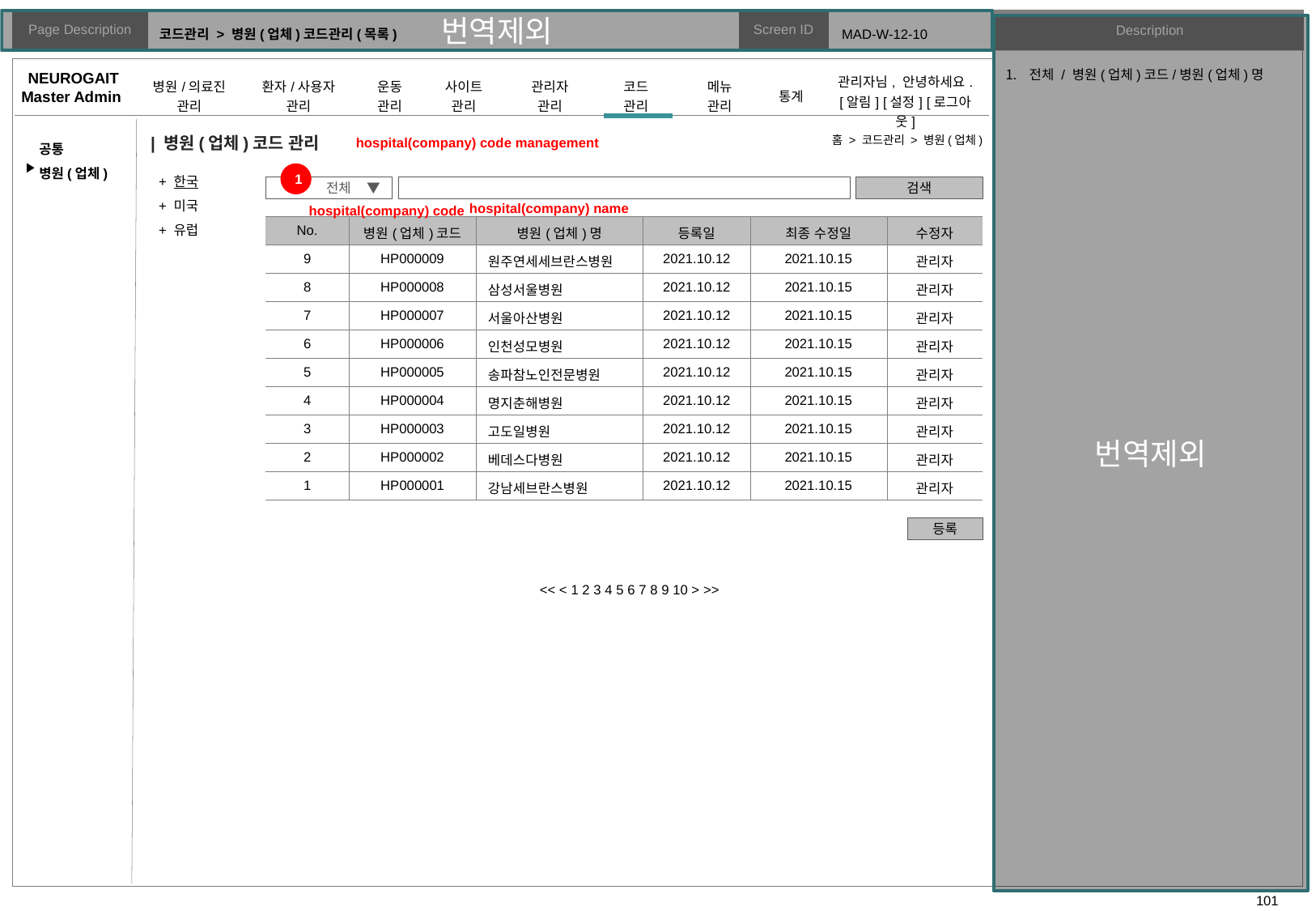

# 코드관리 > 병원(업체)코드관리(목록)
MAD-W-12-10
전체 / 병원(업체)코드/병원(업체)명
| 병원(업체)코드 관리
홈 > 코드관리 > 병원(업체)
hospital(company) code management
▶
+ 한국
+ 미국
+ 유럽
1
전체    ▼

검색
hospital(company) name
hospital(company) code
| No. | 병원(업체)코드 | 병원(업체)명 | 등록일 | 최종 수정일 | 수정자 |
| --- | --- | --- | --- | --- | --- |
| 9 | HP000009 | 원주연세세브란스병원 | 2021.10.12 | 2021.10.15 | 관리자 |
| 8 | HP000008 | 삼성서울병원 | 2021.10.12 | 2021.10.15 | 관리자 |
| 7 | HP000007 | 서울아산병원 | 2021.10.12 | 2021.10.15 | 관리자 |
| 6 | HP000006 | 인천성모병원 | 2021.10.12 | 2021.10.15 | 관리자 |
| 5 | HP000005 | 송파참노인전문병원 | 2021.10.12 | 2021.10.15 | 관리자 |
| 4 | HP000004 | 명지춘해병원 | 2021.10.12 | 2021.10.15 | 관리자 |
| 3 | HP000003 | 고도일병원 | 2021.10.12 | 2021.10.15 | 관리자 |
| 2 | HP000002 | 베데스다병원 | 2021.10.12 | 2021.10.15 | 관리자 |
| 1 | HP000001 | 강남세브란스병원 | 2021.10.12 | 2021.10.15 | 관리자 |
등록
<< < 1 2 3 4 5 6 7 8 9 10 > >>